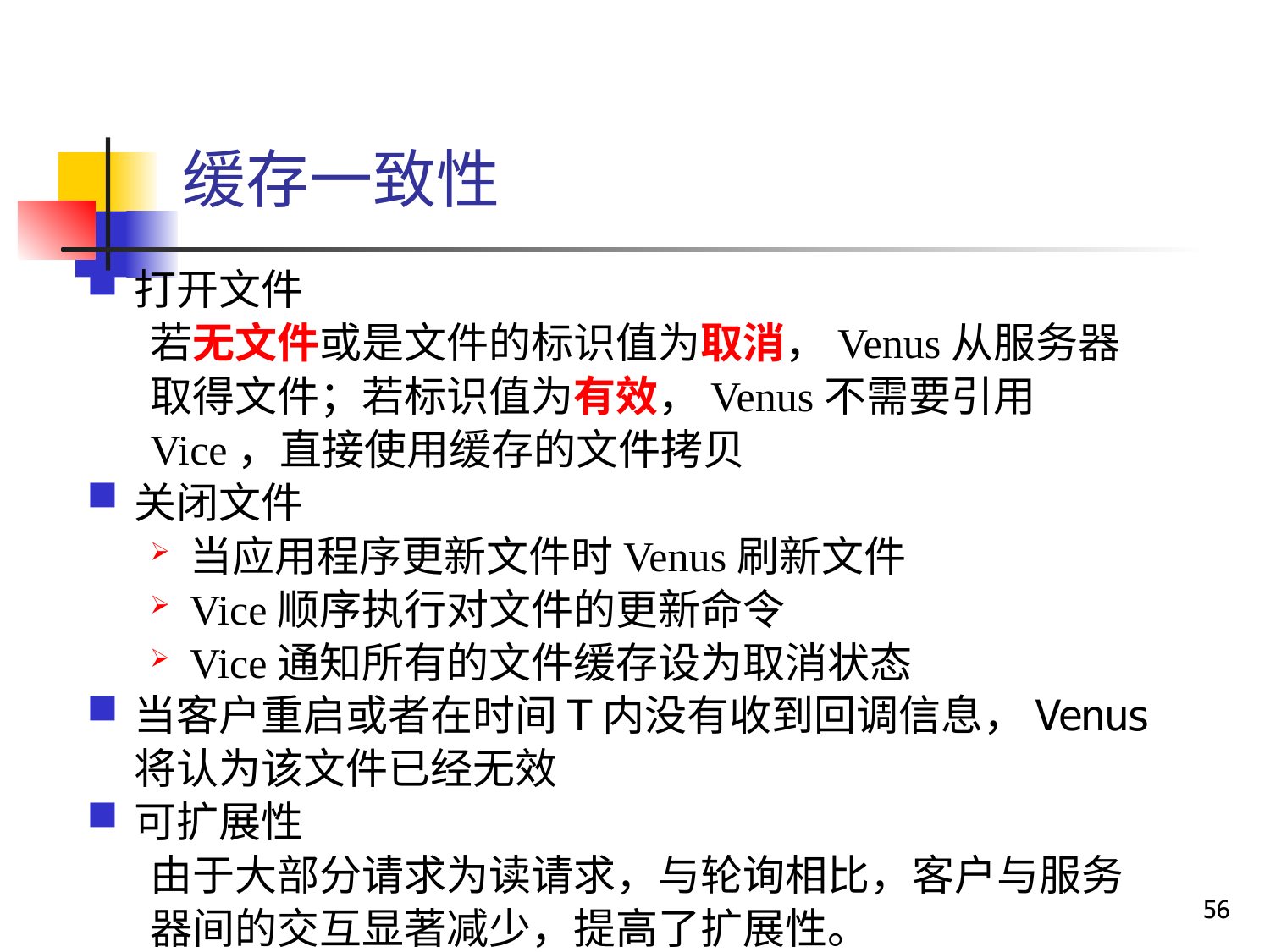

缓存一致性
打开文件
若无文件或是文件的标识值为取消，Venus从服务器取得文件；若标识值为有效，Venus不需要引用Vice，直接使用缓存的文件拷贝
关闭文件
当应用程序更新文件时Venus刷新文件
Vice顺序执行对文件的更新命令
Vice通知所有的文件缓存设为取消状态
当客户重启或者在时间T内没有收到回调信息，Venus将认为该文件已经无效
可扩展性
由于大部分请求为读请求，与轮询相比，客户与服务器间的交互显著减少，提高了扩展性。
56